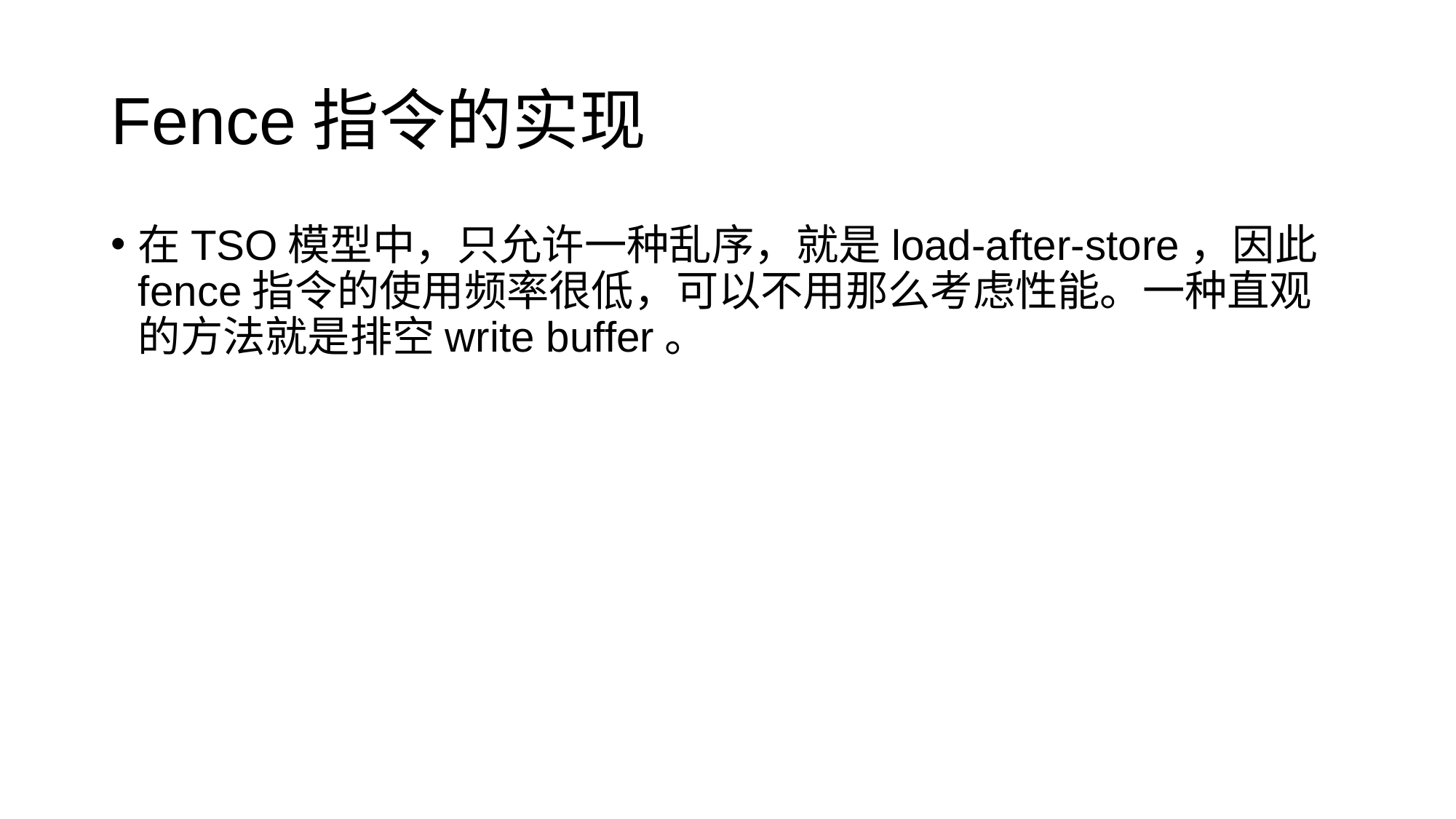

# Fence指令的实现
在TSO模型中，只允许一种乱序，就是load-after-store，因此fence指令的使用频率很低，可以不用那么考虑性能。一种直观的方法就是排空write buffer。